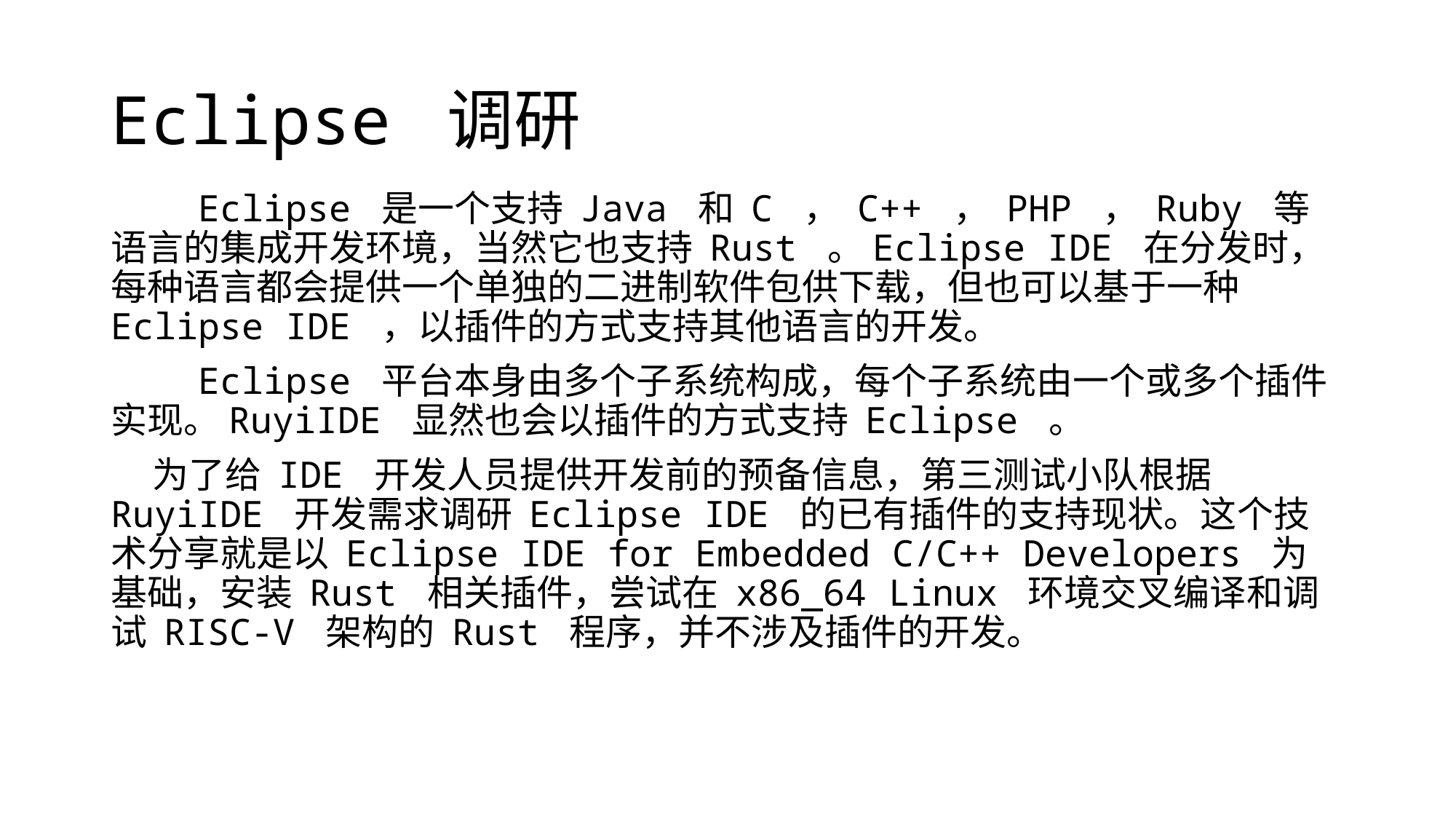

# Eclipse 调研
    Eclipse 是一个支持 Java 和 C ， C++ ， PHP ， Ruby 等语言的集成开发环境，当然它也支持 Rust 。Eclipse IDE 在分发时，每种语言都会提供一个单独的二进制软件包供下载，但也可以基于一种 Eclipse IDE ，以插件的方式支持其他语言的开发。
    Eclipse 平台本身由多个子系统构成，每个子系统由一个或多个插件实现。RuyiIDE 显然也会以插件的方式支持 Eclipse 。
    为了给 IDE 开发人员提供开发前的预备信息，第三测试小队根据 RuyiIDE 开发需求调研 Eclipse IDE 的已有插件的支持现状。这个技术分享就是以 Eclipse IDE for Embedded C/C++ Developers 为基础，安装 Rust 相关插件，尝试在 x86_64 Linux 环境交叉编译和调试 RISC-V 架构的 Rust 程序，并不涉及插件的开发。